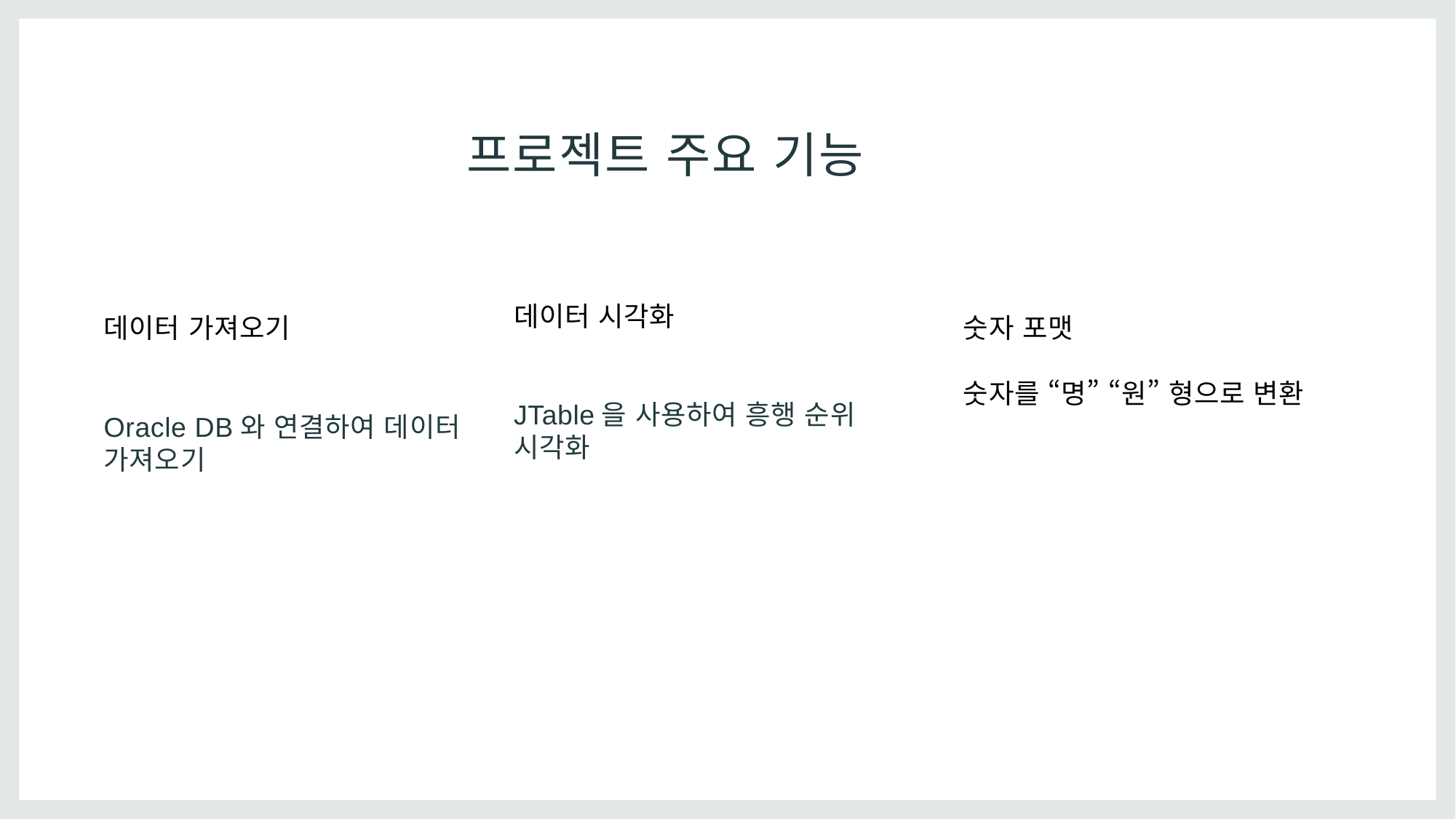

# 프로젝트 주요 기능
데이터 시각화

JTable을 사용하여 흥행 순위 시각화

데이터 가져오기

Oracle DB와 연결하여 데이터 가져오기

숫자 포맷

숫자를 “명” “원” 형으로 변환